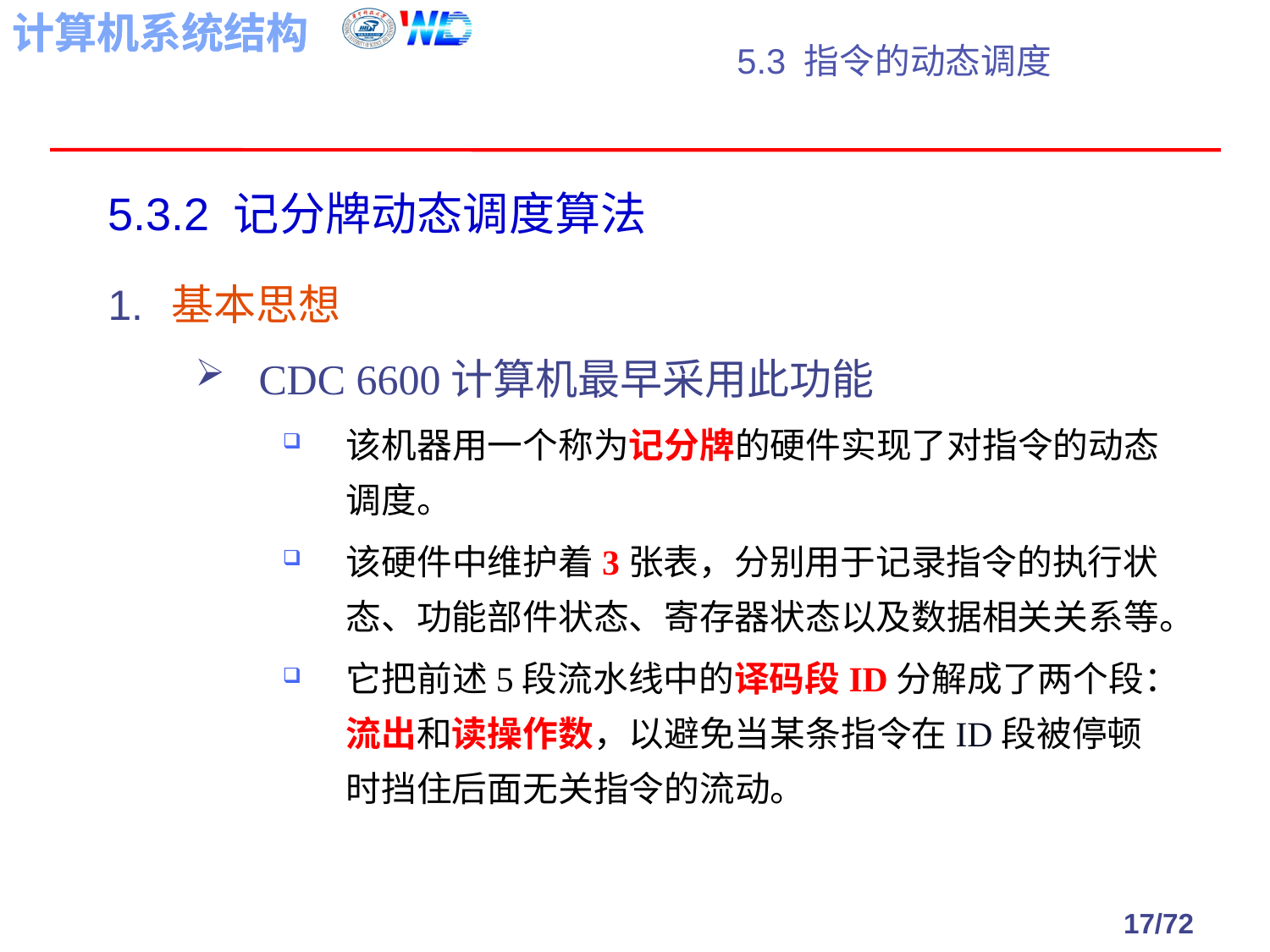

# 5.3 指令的动态调度
5.3.2 记分牌动态调度算法
基本思想
CDC 6600计算机最早采用此功能
该机器用一个称为记分牌的硬件实现了对指令的动态调度。
该硬件中维护着3张表，分别用于记录指令的执行状态、功能部件状态、寄存器状态以及数据相关关系等。
它把前述5段流水线中的译码段ID分解成了两个段：流出和读操作数，以避免当某条指令在ID段被停顿时挡住后面无关指令的流动。